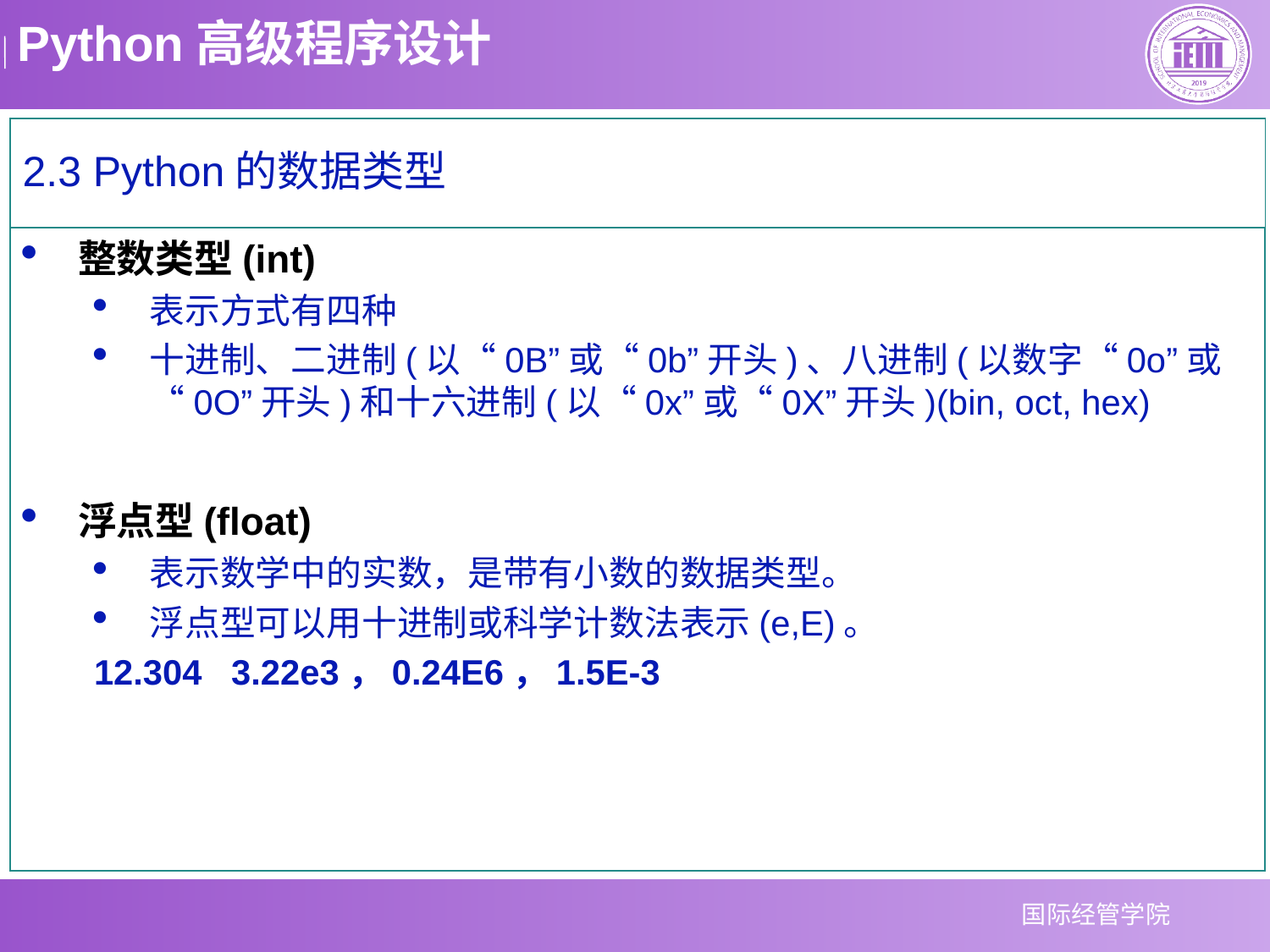

2.3 Python的数据类型
整数类型(int)
表示方式有四种
十进制、二进制(以“0B”或“0b”开头)、八进制(以数字“0o”或“0O”开头)和十六进制(以“0x”或“0X”开头)(bin, oct, hex)

浮点型(float)
表示数学中的实数，是带有小数的数据类型。
浮点型可以用十进制或科学计数法表示(e,E)。
12.304   3.22e3，0.24E6，1.5E-3